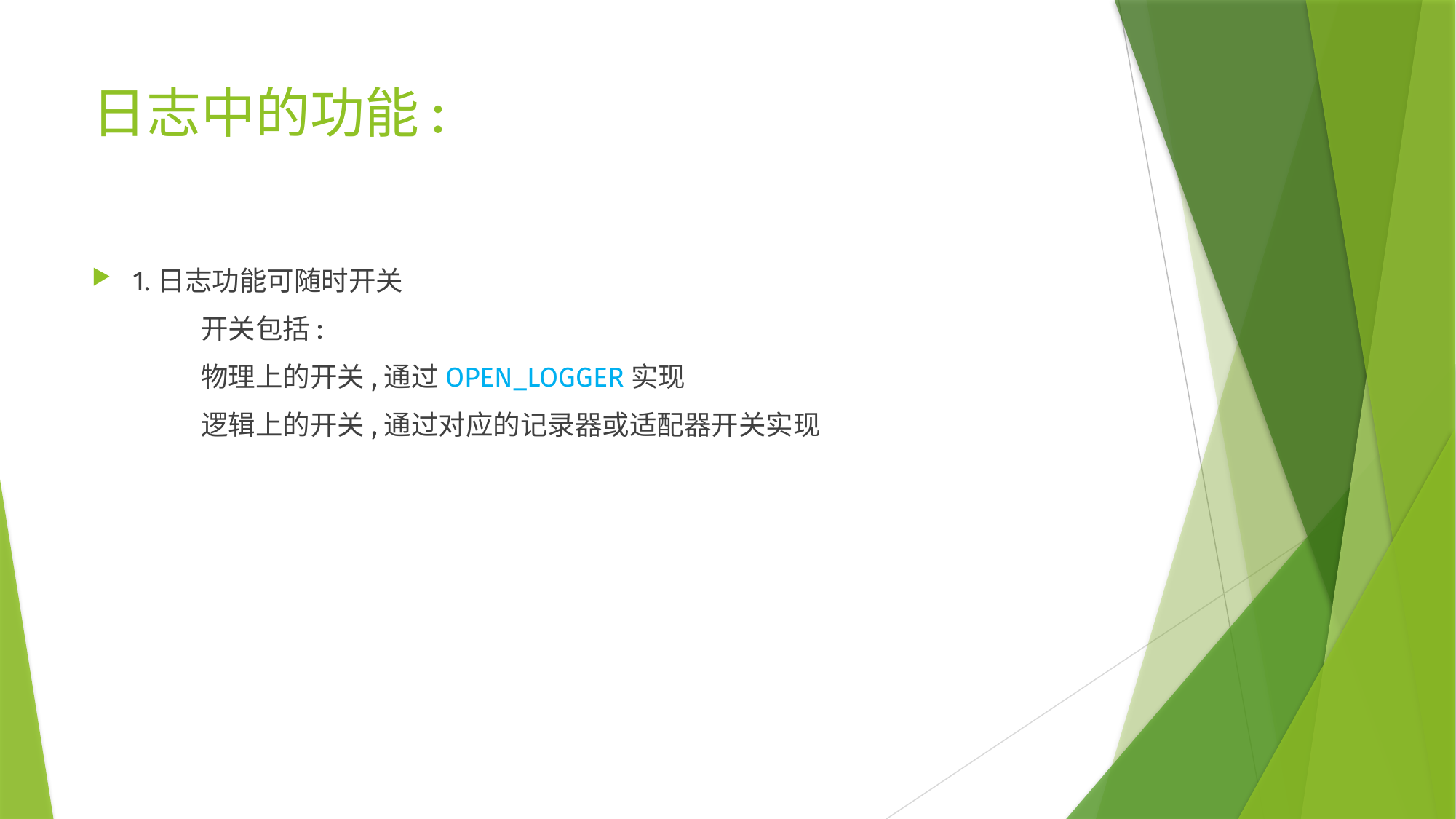

# 日志中的功能:
1.日志功能可随时开关
	开关包括:
	物理上的开关,通过OPEN_LOGGER实现
	逻辑上的开关,通过对应的记录器或适配器开关实现